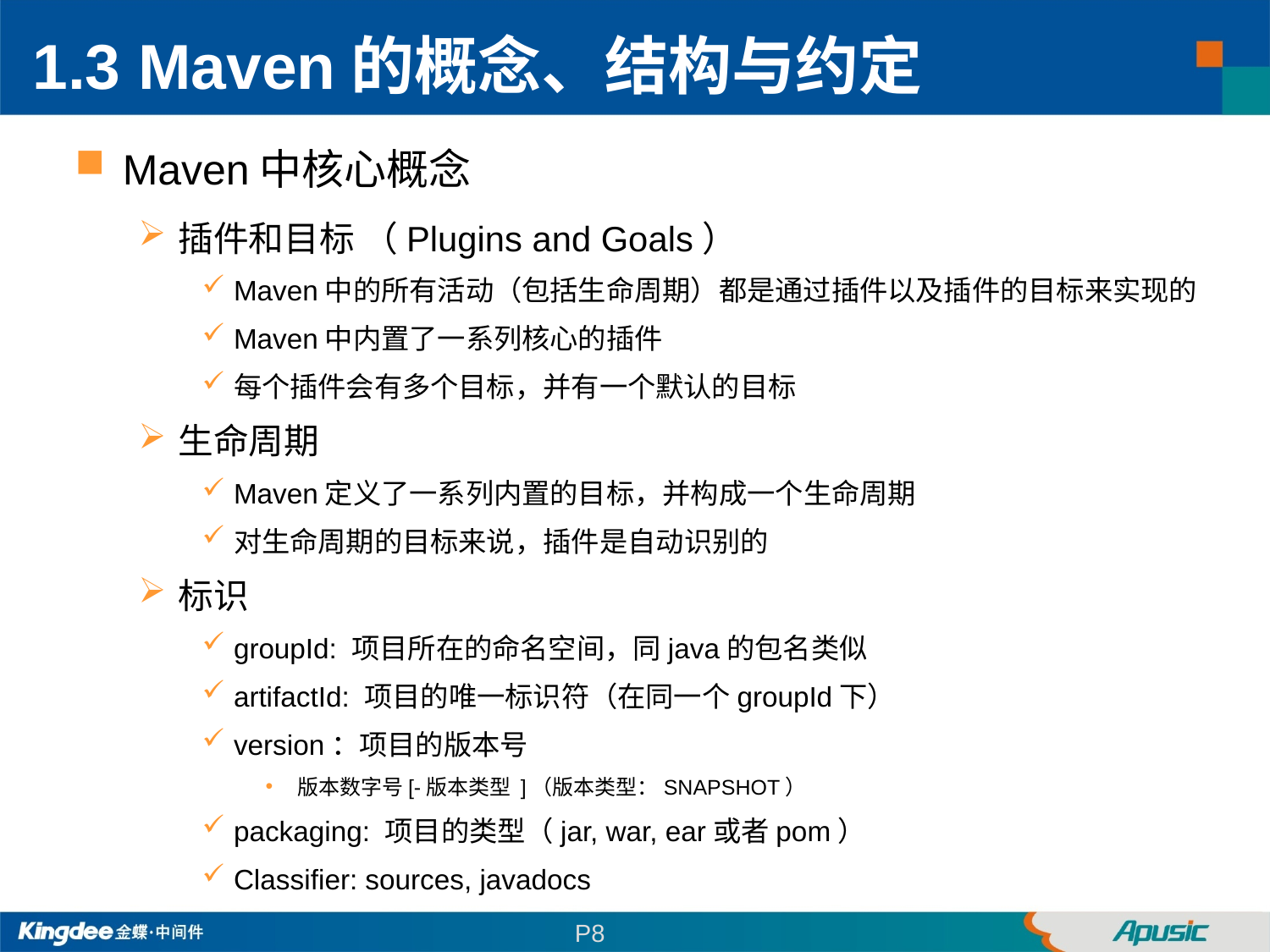

1.3 Maven的概念、结构与约定
Maven中核心概念
插件和目标 （Plugins and Goals）
Maven中的所有活动（包括生命周期）都是通过插件以及插件的目标来实现的
Maven中内置了一系列核心的插件
每个插件会有多个目标，并有一个默认的目标
生命周期
Maven定义了一系列内置的目标，并构成一个生命周期
对生命周期的目标来说，插件是自动识别的
标识
groupId: 项目所在的命名空间，同java的包名类似
artifactId: 项目的唯一标识符（在同一个groupId下）
version：项目的版本号
版本数字号[-版本类型 ]（版本类型：SNAPSHOT）
packaging: 项目的类型（jar, war, ear或者pom）
Classifier: sources, javadocs